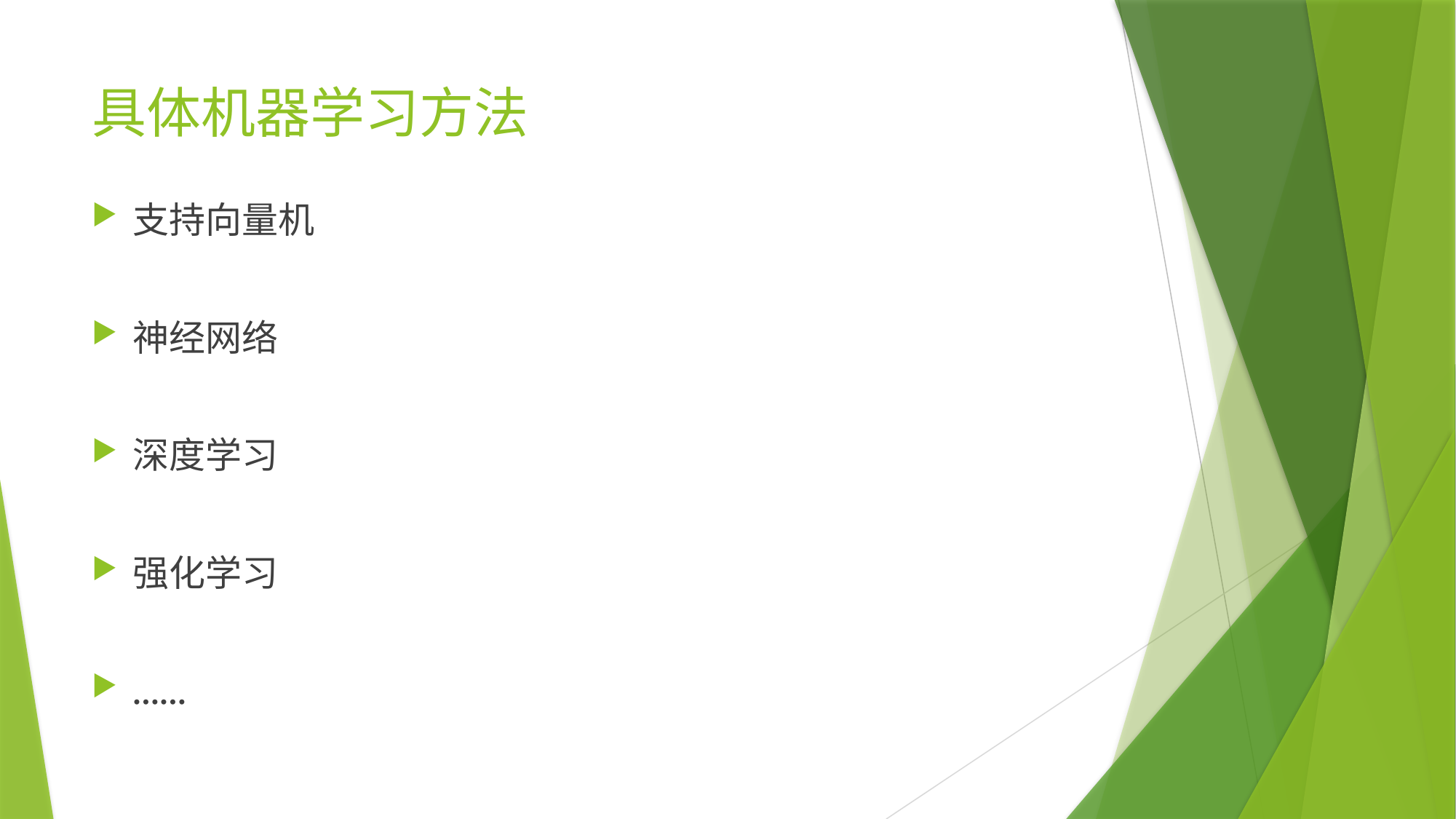

# 具体机器学习方法
支持向量机

神经网络

深度学习

强化学习

……